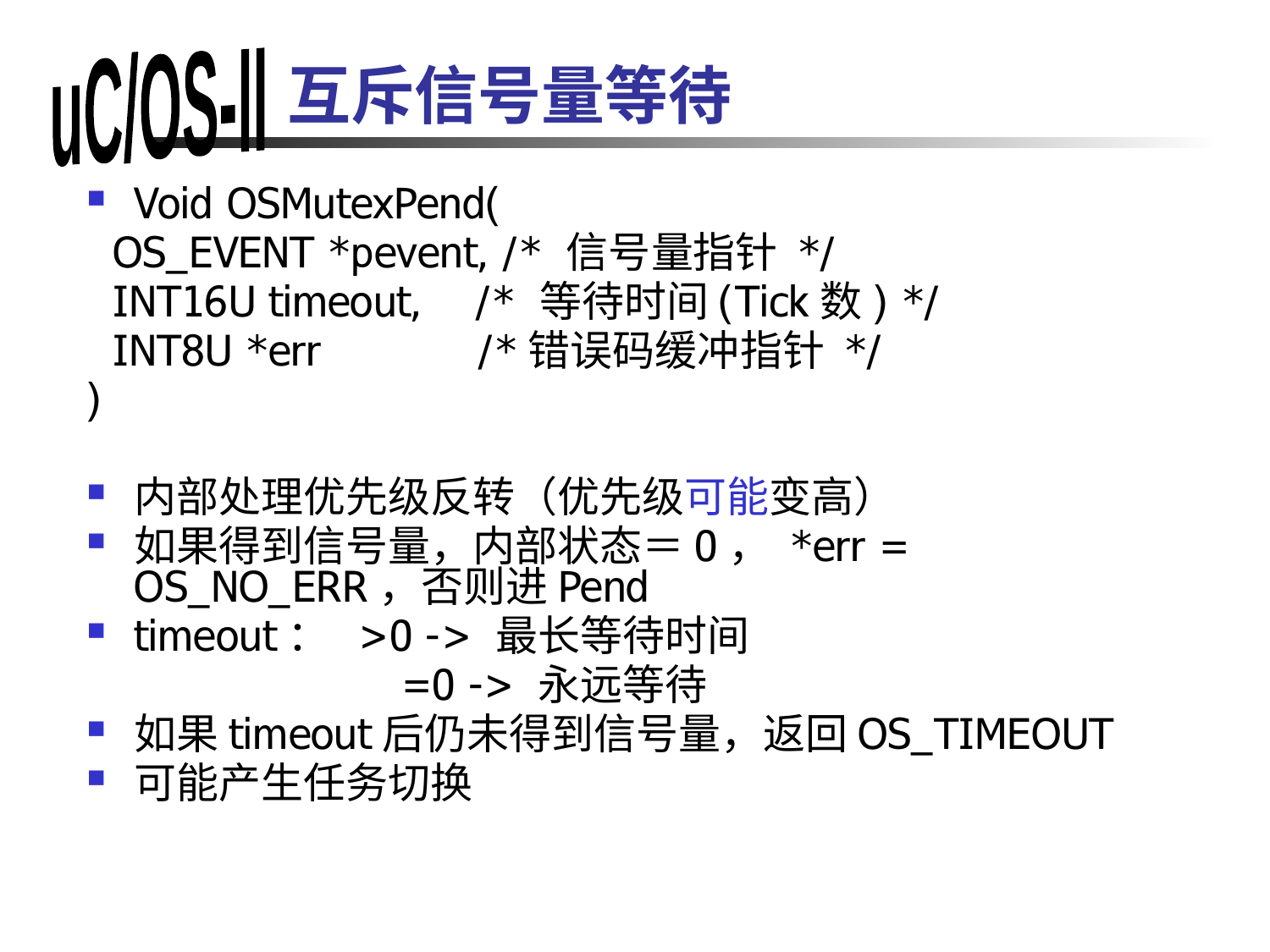

# 互斥信号量等待
Void OSMutexPend(
  OS_EVENT *pevent, /* 信号量指针 */
  INT16U timeout,    /* 等待时间(Tick数) */
  INT8U *err            /*错误码缓冲指针 */
)

内部处理优先级反转（优先级可能变高）
如果得到信号量，内部状态＝0， *err = OS_NO_ERR，否则进Pend
timeout：  >0 -> 最长等待时间
			 =0 -> 永远等待
如果timeout后仍未得到信号量，返回OS_TIMEOUT
可能产生任务切换